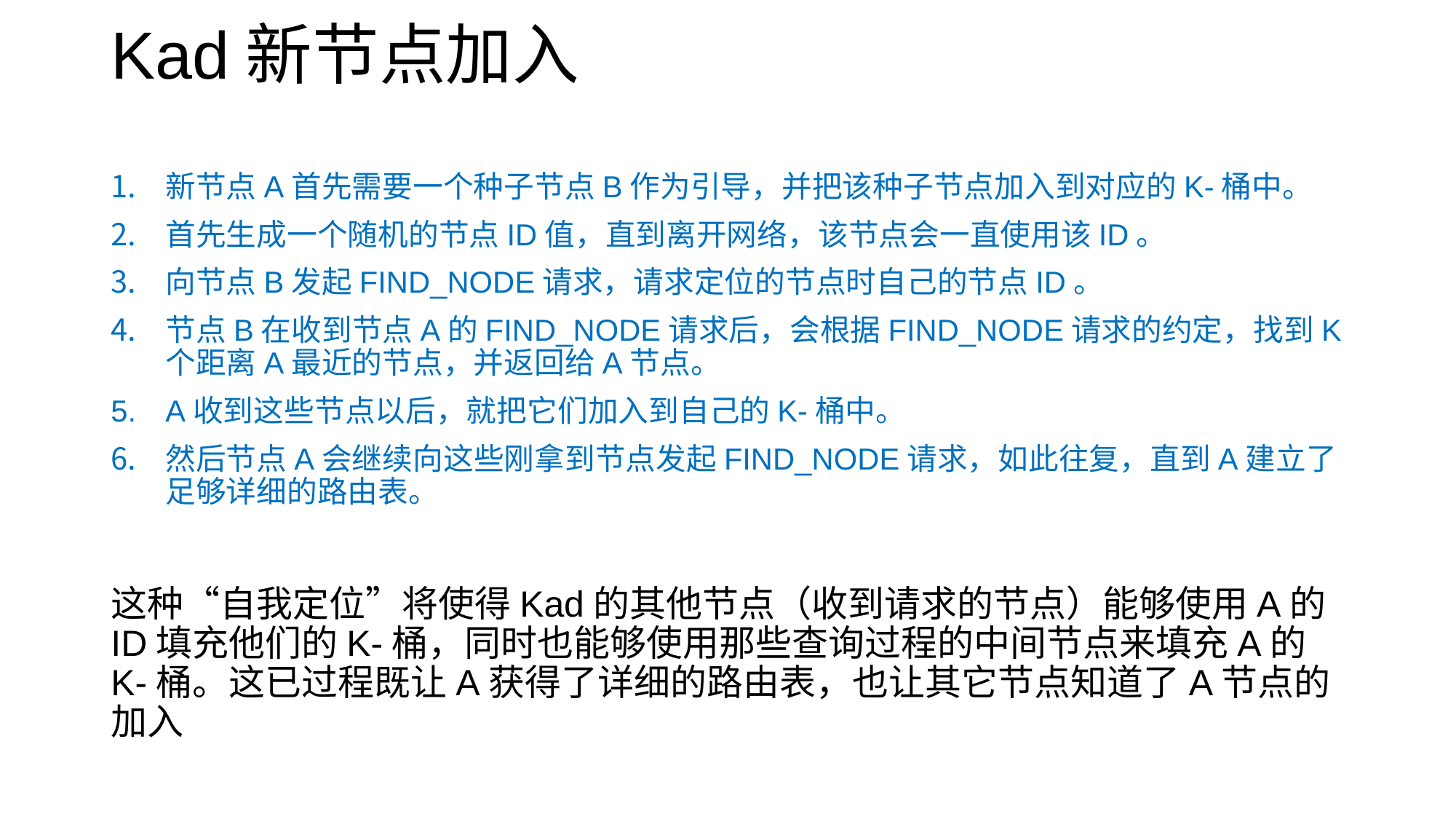

# Kad新节点加入
新节点A首先需要一个种子节点B作为引导，并把该种子节点加入到对应的K-桶中。
首先生成一个随机的节点ID值，直到离开网络，该节点会一直使用该ID。
向节点B发起FIND_NODE请求，请求定位的节点时自己的节点ID。
节点B在收到节点A的FIND_NODE请求后，会根据FIND_NODE请求的约定，找到K个距离A最近的节点，并返回给A节点。
A收到这些节点以后，就把它们加入到自己的K-桶中。
然后节点A会继续向这些刚拿到节点发起FIND_NODE请求，如此往复，直到A建立了足够详细的路由表。

这种“自我定位”将使得Kad的其他节点（收到请求的节点）能够使用A的ID填充他们的K-桶，同时也能够使用那些查询过程的中间节点来填充A的K-桶。这已过程既让A获得了详细的路由表，也让其它节点知道了A节点的加入